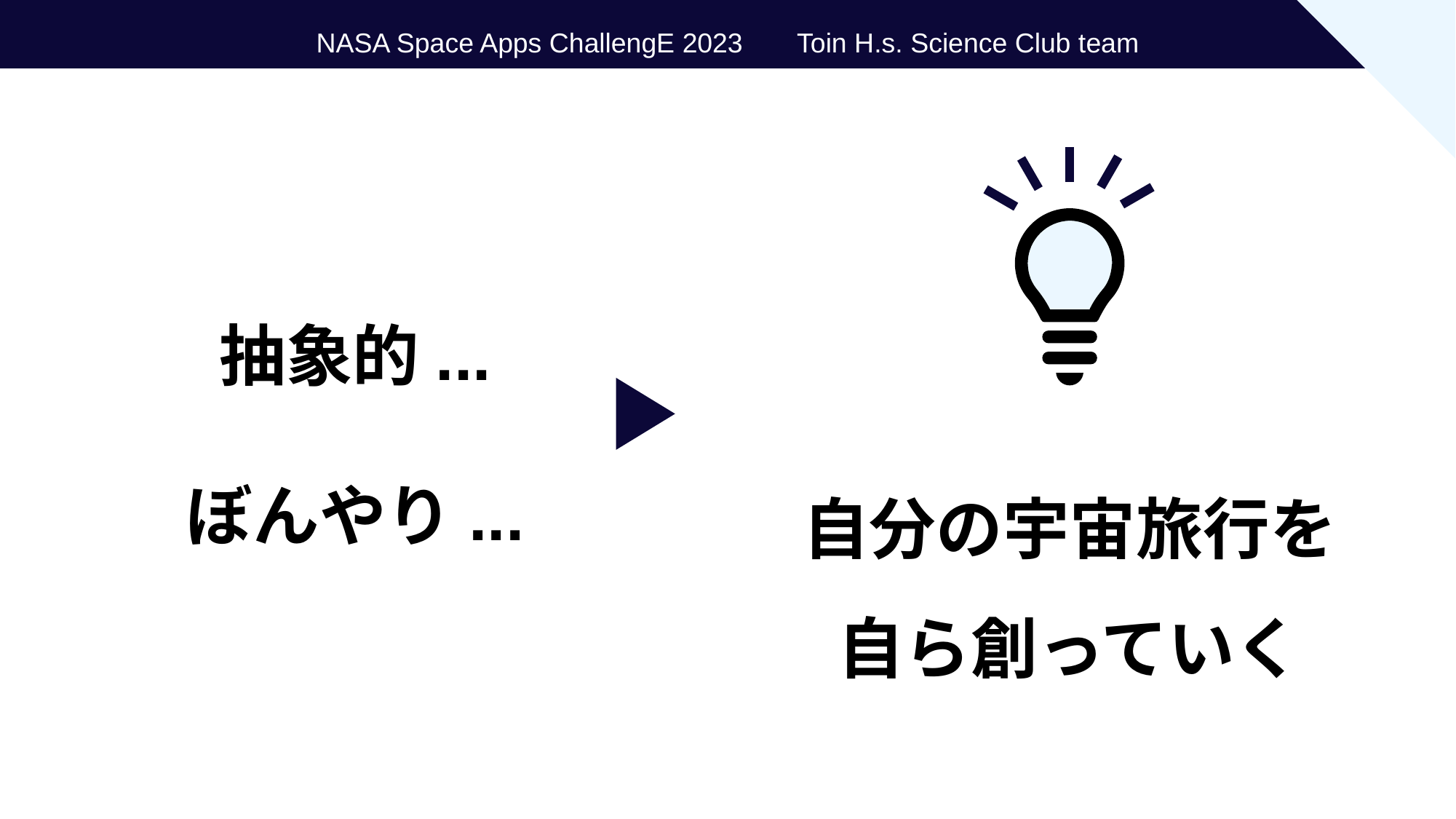

NASA Space Apps ChallengE 2023 　 Toin H.s. Science Club team

自分の宇宙旅行を
自ら創っていく
抽象的...
ぼんやり...